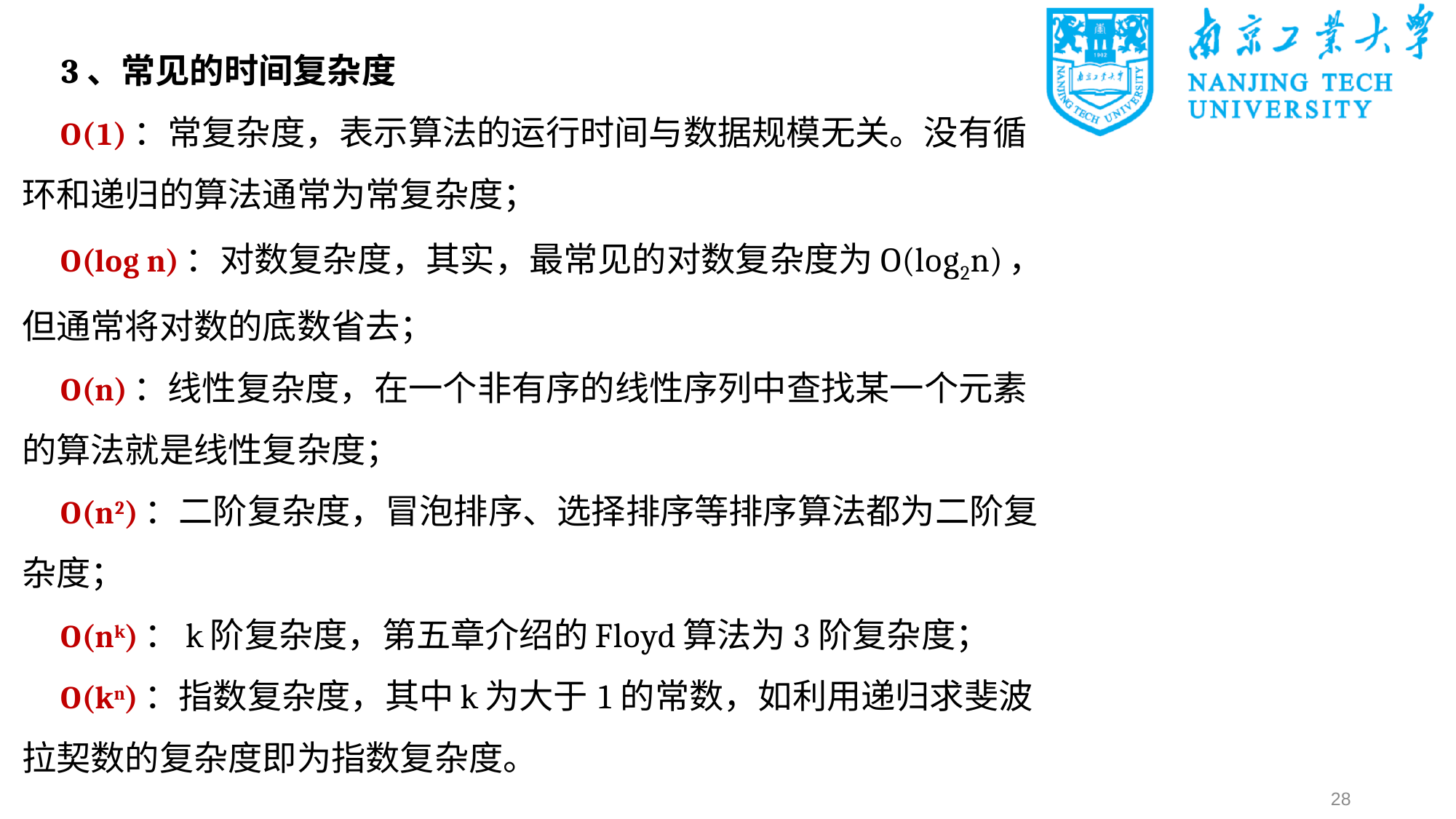

3、常见的时间复杂度
O(1)：常复杂度，表示算法的运行时间与数据规模无关。没有循环和递归的算法通常为常复杂度；
O(log n)：对数复杂度，其实，最常见的对数复杂度为O(log2n)，但通常将对数的底数省去；
O(n)：线性复杂度，在一个非有序的线性序列中查找某一个元素的算法就是线性复杂度；
O(n2)：二阶复杂度，冒泡排序、选择排序等排序算法都为二阶复杂度；
O(nk)：k阶复杂度，第五章介绍的Floyd算法为3阶复杂度；
O(kn)：指数复杂度，其中k为大于1的常数，如利用递归求斐波拉契数的复杂度即为指数复杂度。
28